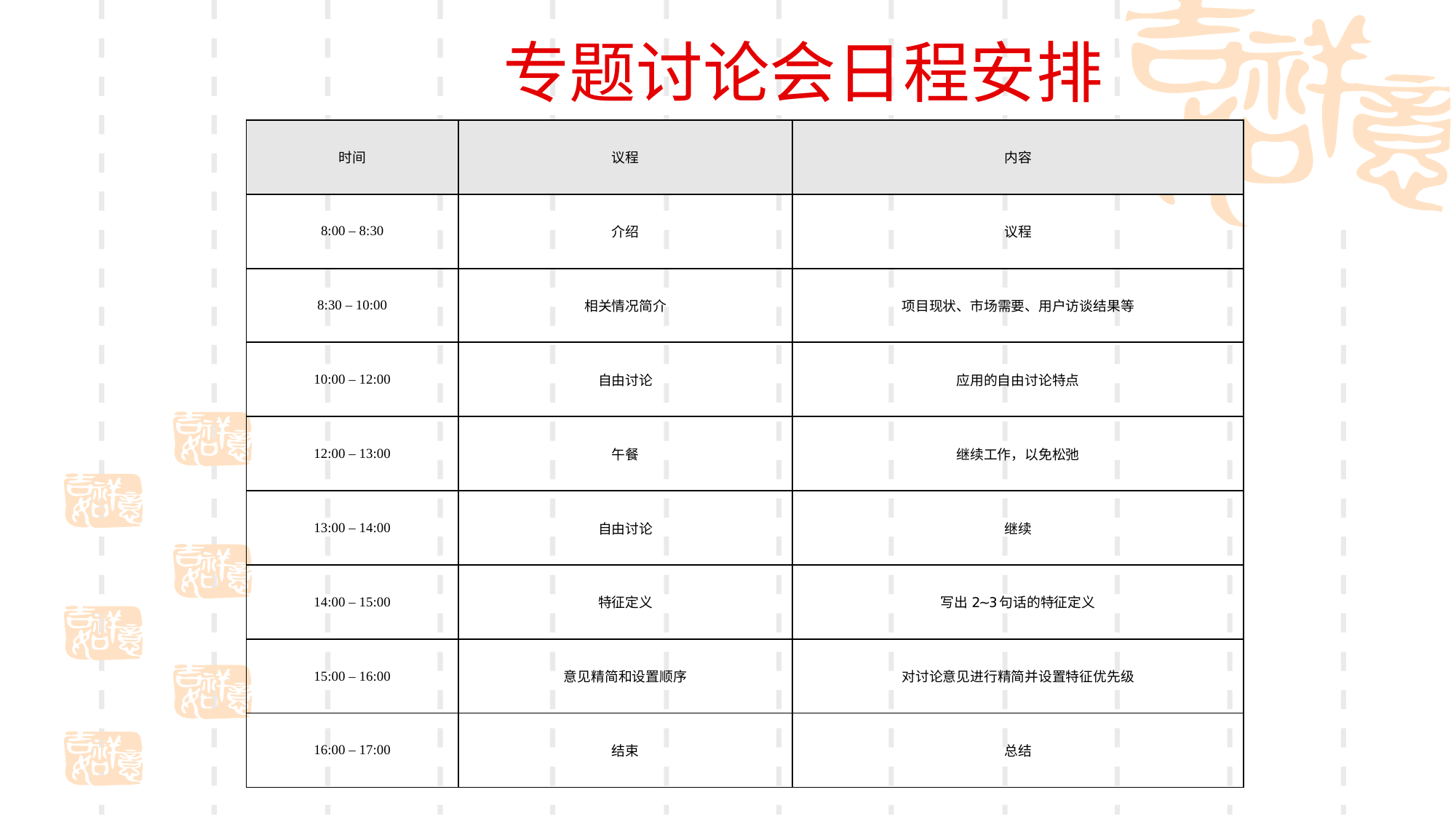

# 专题讨论会日程安排
| 时间 | 议程 | 内容 |
| --- | --- | --- |
| 8:00 – 8:30 | 介绍 | 议程 |
| 8:30 – 10:00 | 相关情况简介 | 项目现状、市场需要、用户访谈结果等 |
| 10:00 – 12:00 | 自由讨论 | 应用的自由讨论特点 |
| 12:00 – 13:00 | 午餐 | 继续工作，以免松弛 |
| 13:00 – 14:00 | 自由讨论 | 继续 |
| 14:00 – 15:00 | 特征定义 | 写出2~3句话的特征定义 |
| 15:00 – 16:00 | 意见精简和设置顺序 | 对讨论意见进行精简并设置特征优先级 |
| 16:00 – 17:00 | 结束 | 总结 |